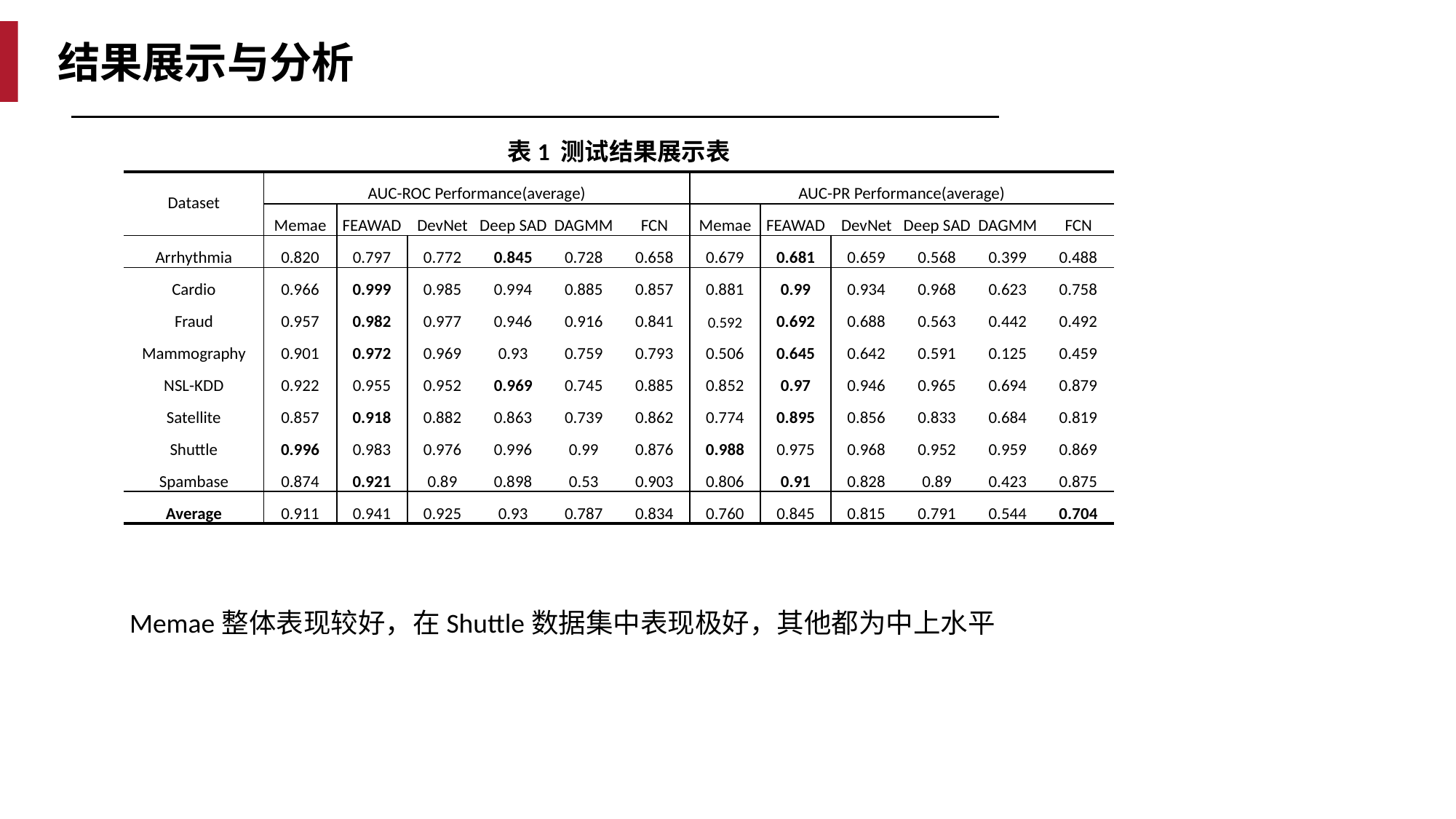

结果展示与分析
表1 测试结果展示表
| Dataset | AUC-ROC Performance(average) |  |  |  |  |  | AUC-PR Performance(average) |  |  |  |  |  |
| --- | --- | --- | --- | --- | --- | --- | --- | --- | --- | --- | --- | --- |
|  | Memae | FEAWAD | DevNet | Deep SAD | DAGMM | FCN | Memae | FEAWAD | DevNet | Deep SAD | DAGMM | FCN |
| Arrhythmia | 0.820 | 0.797 | 0.772 | 0.845 | 0.728 | 0.658 | 0.679 | 0.681 | 0.659 | 0.568 | 0.399 | 0.488 |
| Cardio | 0.966 | 0.999 | 0.985 | 0.994 | 0.885 | 0.857 | 0.881 | 0.99 | 0.934 | 0.968 | 0.623 | 0.758 |
| Fraud | 0.957 | 0.982 | 0.977 | 0.946 | 0.916 | 0.841 | 0.592 | 0.692 | 0.688 | 0.563 | 0.442 | 0.492 |
| Mammography | 0.901 | 0.972 | 0.969 | 0.93 | 0.759 | 0.793 | 0.506 | 0.645 | 0.642 | 0.591 | 0.125 | 0.459 |
| NSL-KDD | 0.922 | 0.955 | 0.952 | 0.969 | 0.745 | 0.885 | 0.852 | 0.97 | 0.946 | 0.965 | 0.694 | 0.879 |
| Satellite | 0.857 | 0.918 | 0.882 | 0.863 | 0.739 | 0.862 | 0.774 | 0.895 | 0.856 | 0.833 | 0.684 | 0.819 |
| Shuttle | 0.996 | 0.983 | 0.976 | 0.996 | 0.99 | 0.876 | 0.988 | 0.975 | 0.968 | 0.952 | 0.959 | 0.869 |
| Spambase | 0.874 | 0.921 | 0.89 | 0.898 | 0.53 | 0.903 | 0.806 | 0.91 | 0.828 | 0.89 | 0.423 | 0.875 |
| Average | 0.911 | 0.941 | 0.925 | 0.93 | 0.787 | 0.834 | 0.760 | 0.845 | 0.815 | 0.791 | 0.544 | 0.704 |
Memae整体表现较好，在Shuttle数据集中表现极好，其他都为中上水平